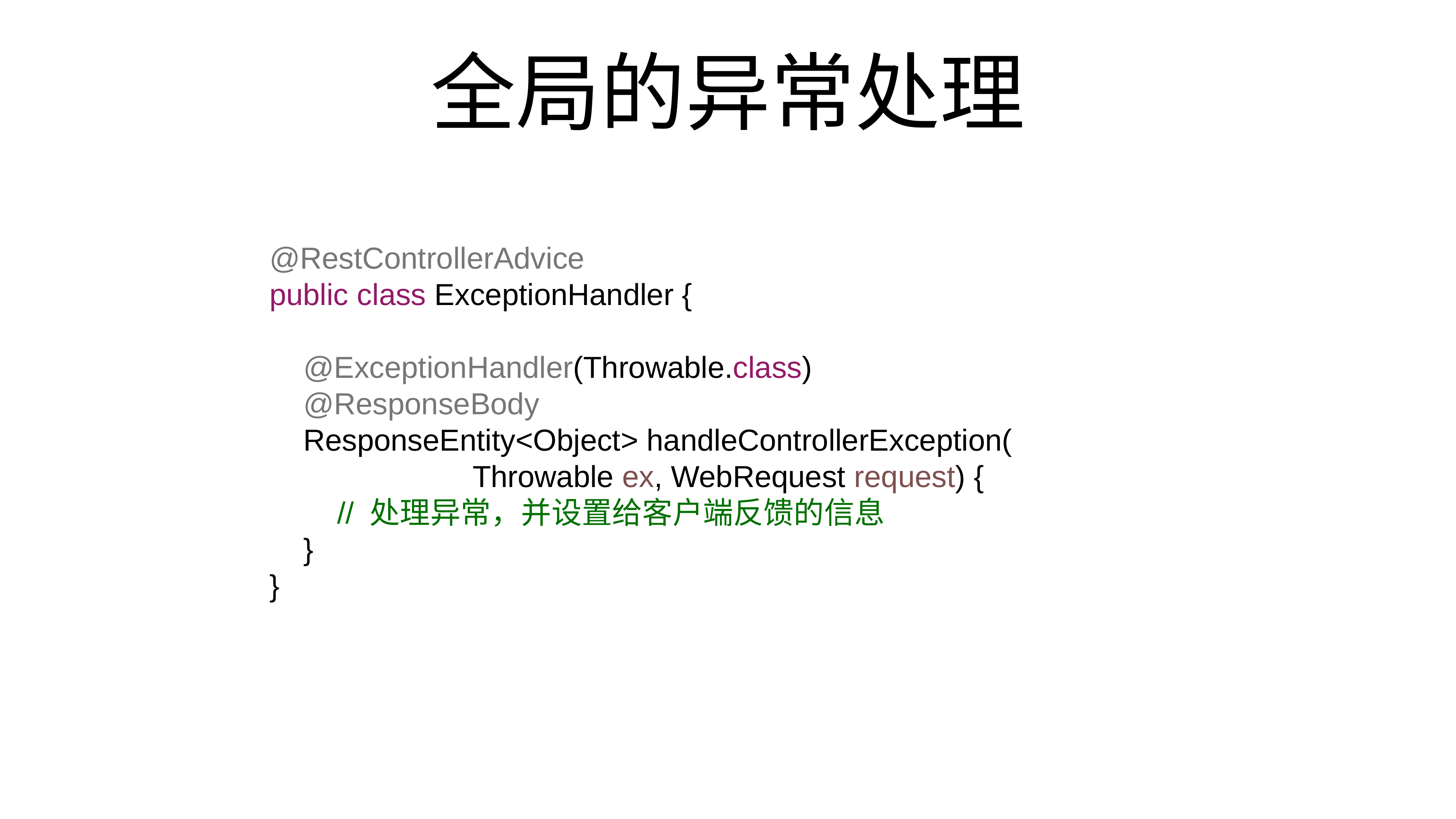

# 全局的异常处理
@RestControllerAdvice
public class ExceptionHandler {

    @ExceptionHandler(Throwable.class)
    @ResponseBody
    ResponseEntity<Object> handleControllerException(
                        Throwable ex, WebRequest request) {
        // 处理异常，并设置给客户端反馈的信息
    }
}